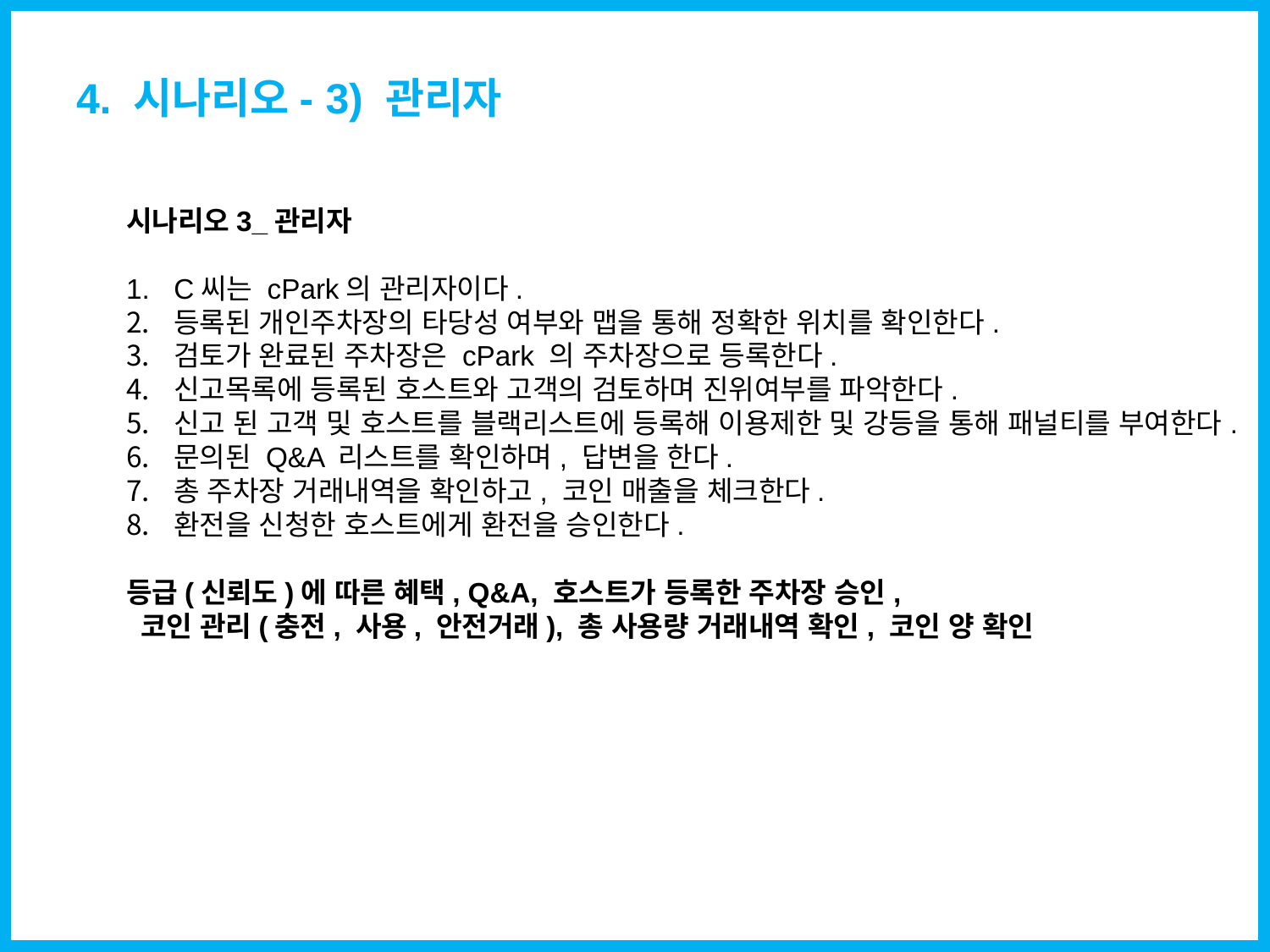

4. 시나리오- 3) 관리자

시나리오3_관리자

C씨는 cPark의 관리자이다.
등록된 개인주차장의 타당성 여부와 맵을 통해 정확한 위치를 확인한다.
검토가 완료된 주차장은 cPark 의 주차장으로 등록한다.
신고목록에 등록된 호스트와 고객의 검토하며 진위여부를 파악한다.
신고 된 고객 및 호스트를 블랙리스트에 등록해 이용제한 및 강등을 통해 패널티를 부여한다.
문의된 Q&A 리스트를 확인하며, 답변을 한다.
총 주차장 거래내역을 확인하고, 코인 매출을 체크한다.
환전을 신청한 호스트에게 환전을 승인한다.
등급(신뢰도)에 따른 혜택, Q&A, 호스트가 등록한 주차장 승인,
 코인 관리(충전, 사용, 안전거래), 총 사용량 거래내역 확인, 코인 양 확인